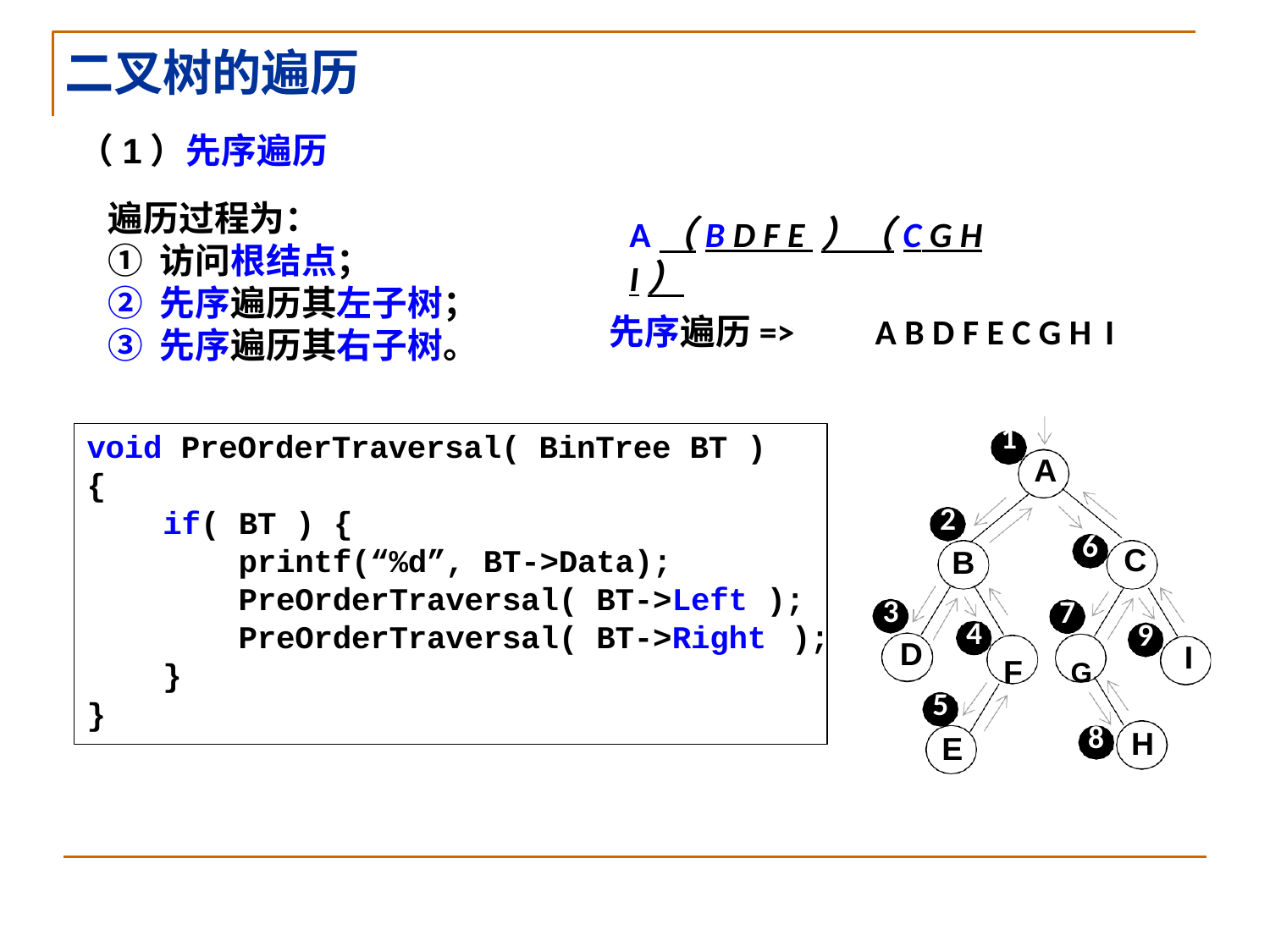

# 二叉树的遍历
（1）先序遍历
遍历过程为：
① 访问根结点；
② 先序遍历其左子树；
③ 先序遍历其右子树。
A（B D F E ）（C G H I）
先序遍历=>	A B D F E C G H I

1
A

void PreOrderTraversal( BinTree BT )
{
if( BT ) {
printf(“%d”, BT->Data);  PreOrderTraversal( BT->Left );  PreOrderTraversal( BT->Right );

2
B
6
C
7
F	G
3
4
9
D
I
}
5
E
}
8
H